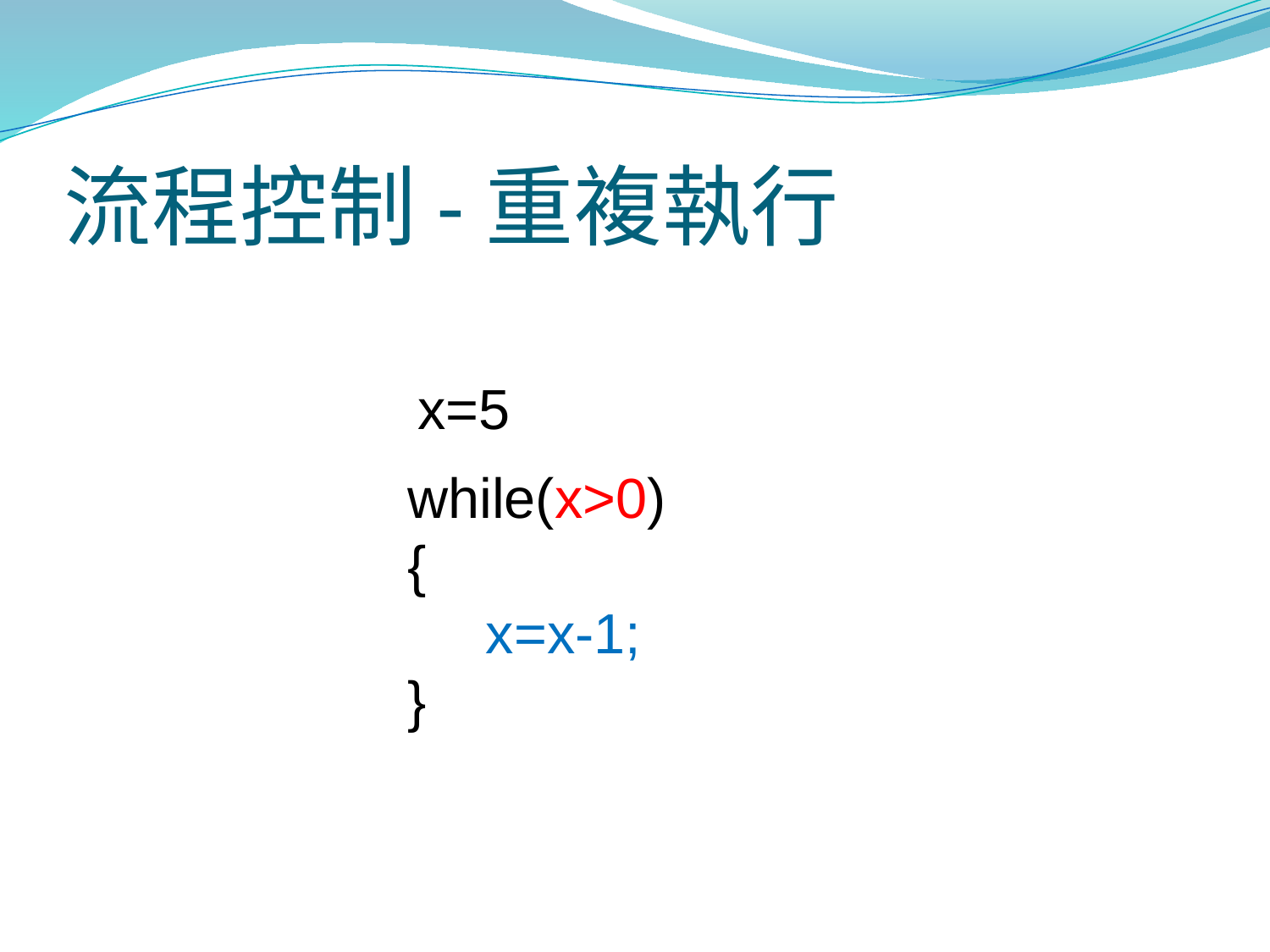

# 流程控制-重複執行

x=5
while(x>0)
{
     x=x-1;
}